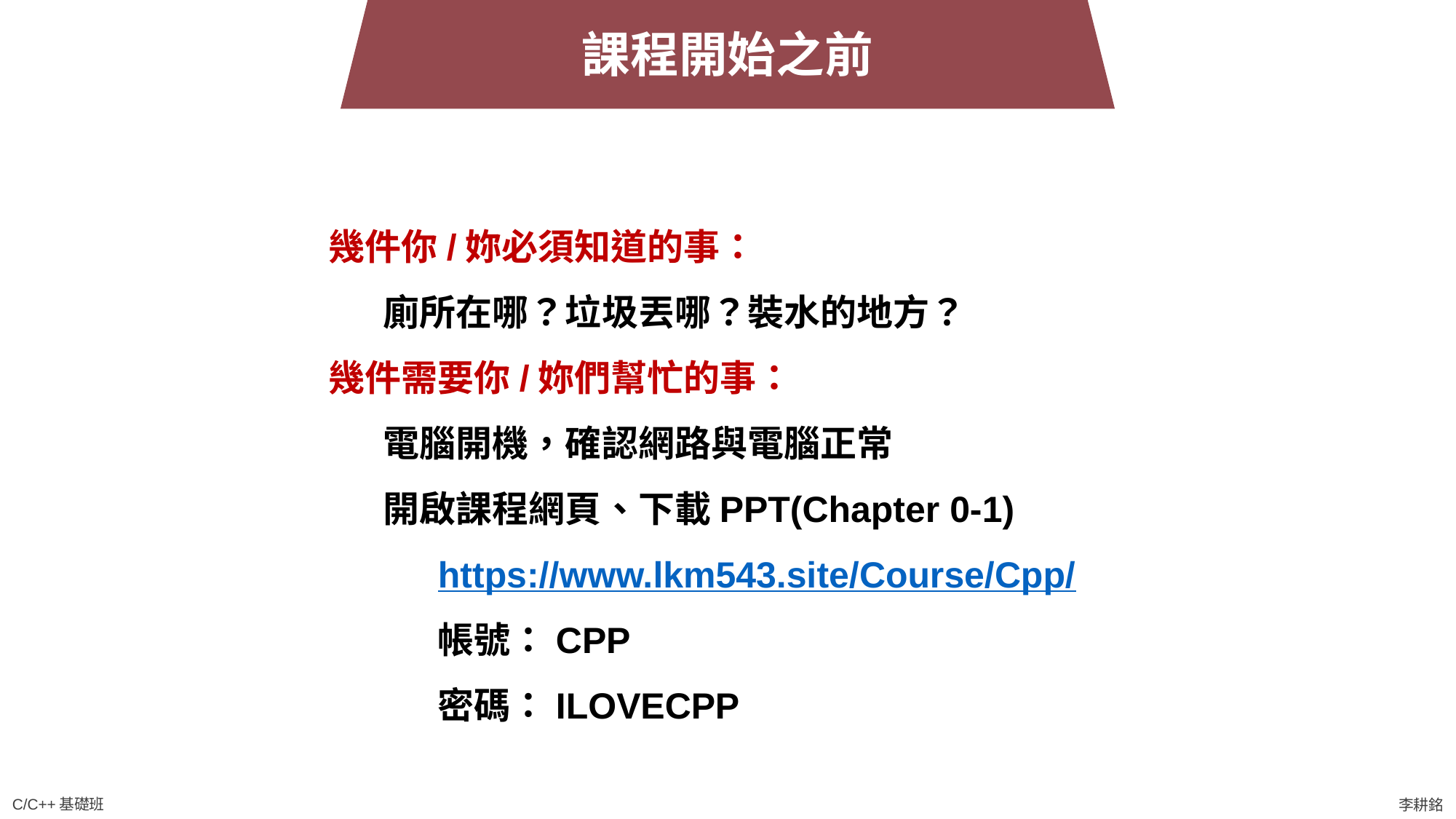

課程開始之前
幾件你/妳必須知道的事：
廁所在哪？垃圾丟哪？裝水的地方？
幾件需要你/妳們幫忙的事：
電腦開機，確認網路與電腦正常
開啟課程網頁、下載PPT(Chapter 0-1)
https://www.lkm543.site/Course/Cpp/
帳號：CPP
密碼：ILOVECPP

C/C++基礎班
李耕銘